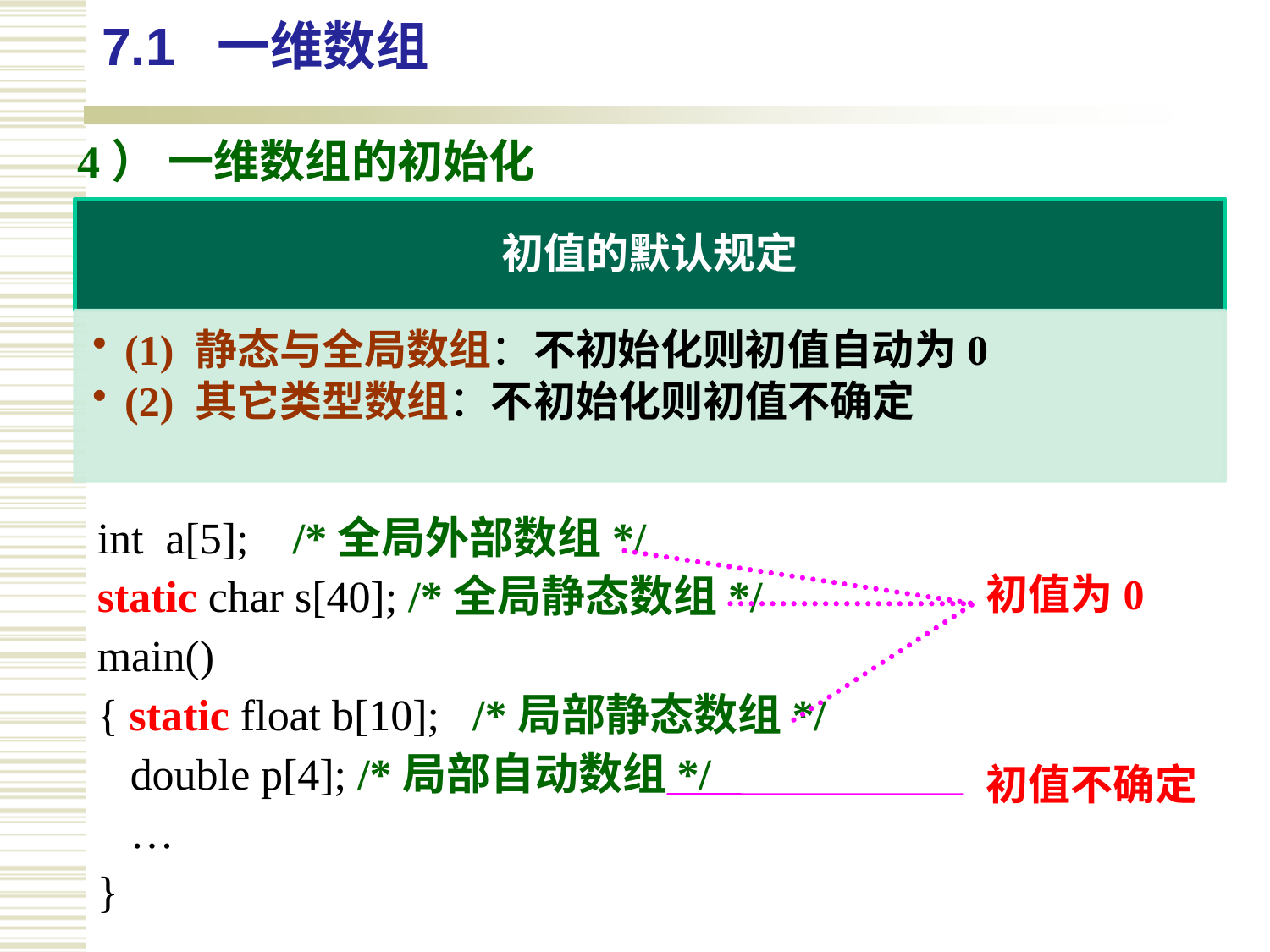

7.1  一维数组
4） 一维数组的初始化
初值的默认规定
(1) 静态与全局数组：不初始化则初值自动为0
(2) 其它类型数组：不初始化则初值不确定
int  a[5];    /*全局外部数组*/
static char s[40]; /*全局静态数组*/
main()
{ static float b[10];   /*局部静态数组*/
   double p[4]; /*局部自动数组*/
   …
}

初值为0

初值不确定